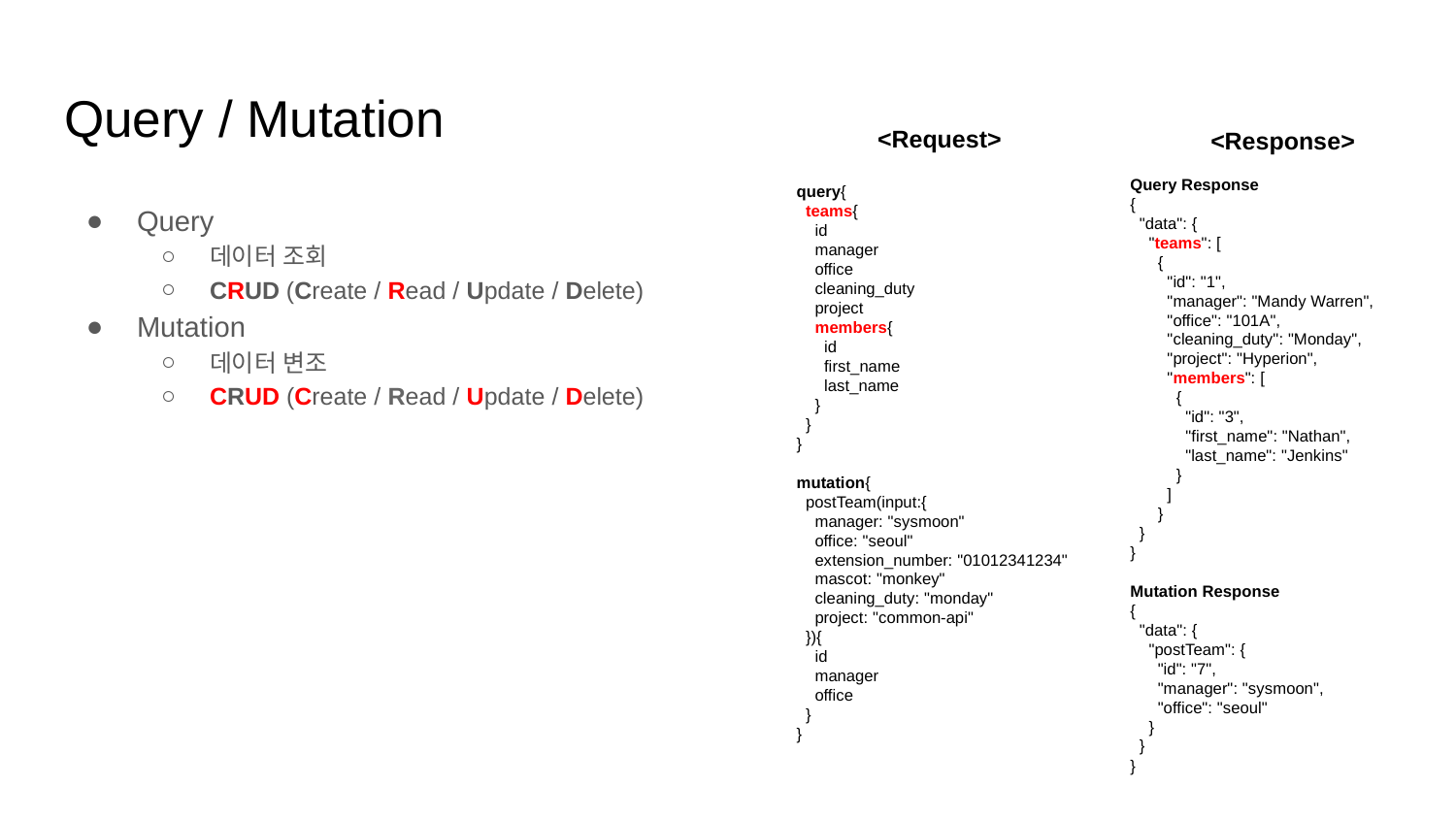

# Query / Mutation
<Request>

query{
  teams{
    id
    manager
    office
    cleaning_duty
    project
    members{
      id
      first_name
      last_name
    }
  }
}

mutation{
  postTeam(input:{
    manager: "sysmoon"
    office: "seoul"
    extension_number: "01012341234"
    mascot: "monkey"
    cleaning_duty: "monday"
    project: "common-api"
  }){
    id
    manager
    office
  }
}

<Response>

Query Response
{
  "data": {
    "teams": [
      {
        "id": "1",
        "manager": "Mandy Warren",
        "office": "101A",
        "cleaning_duty": "Monday",
        "project": "Hyperion",
        "members": [
          {
            "id": "3",
            "first_name": "Nathan",
            "last_name": "Jenkins"
          }
        ]
      }
  }
}

Mutation Response
{
  "data": {
    "postTeam": {
      "id": "7",
      "manager": "sysmoon",
      "office": "seoul"
    }
  }
}

Query
데이터 조회
CRUD (Create / Read / Update / Delete)
Mutation
데이터 변조
CRUD (Create / Read / Update / Delete)